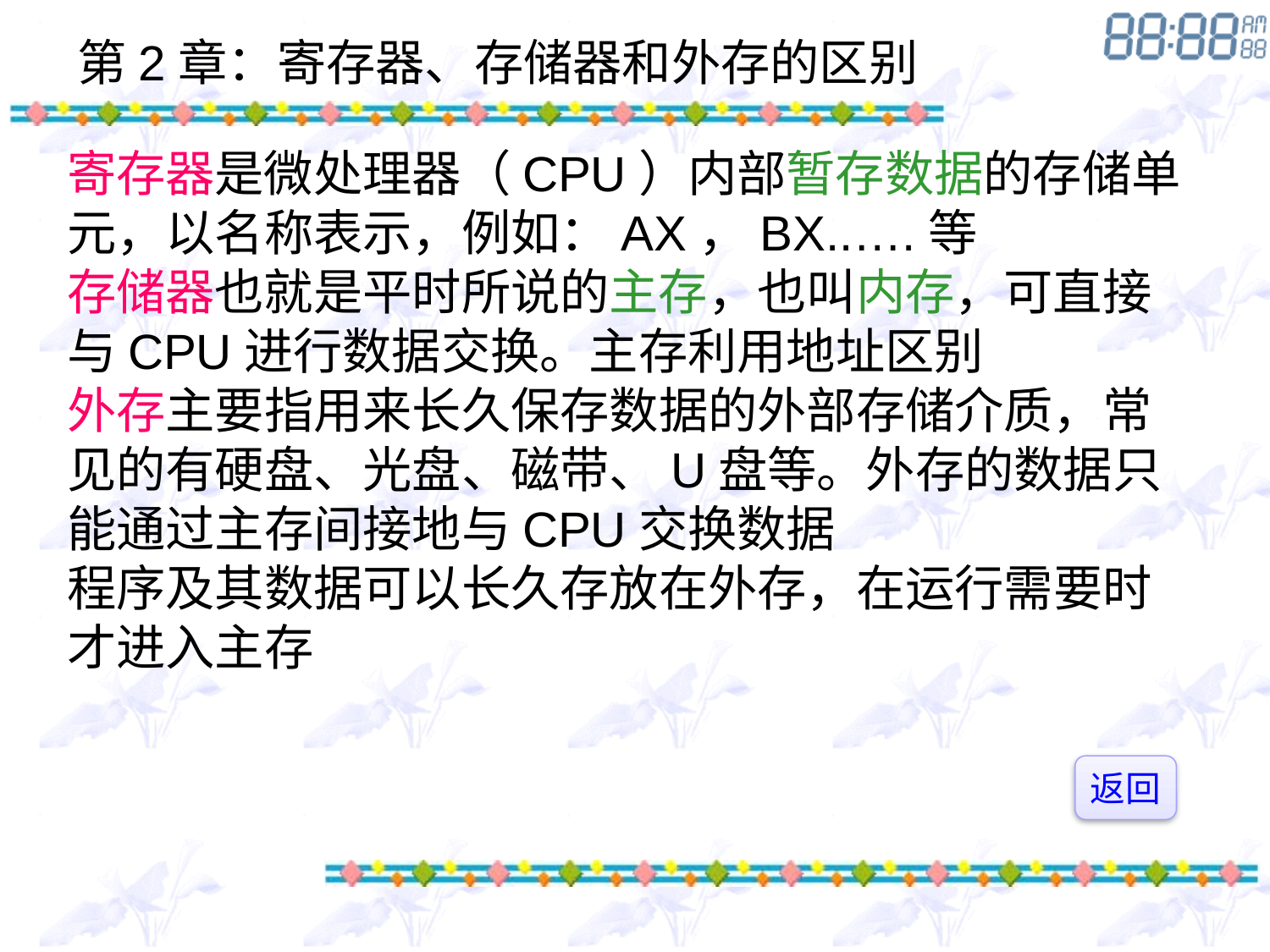

第2章：寄存器、存储器和外存的区别
寄存器是微处理器（CPU）内部暂存数据的存储单元，以名称表示，例如：AX，BX..….等
存储器也就是平时所说的主存，也叫内存，可直接与CPU进行数据交换。主存利用地址区别
外存主要指用来长久保存数据的外部存储介质，常见的有硬盘、光盘、磁带、U盘等。外存的数据只能通过主存间接地与CPU交换数据
程序及其数据可以长久存放在外存，在运行需要时才进入主存
返回